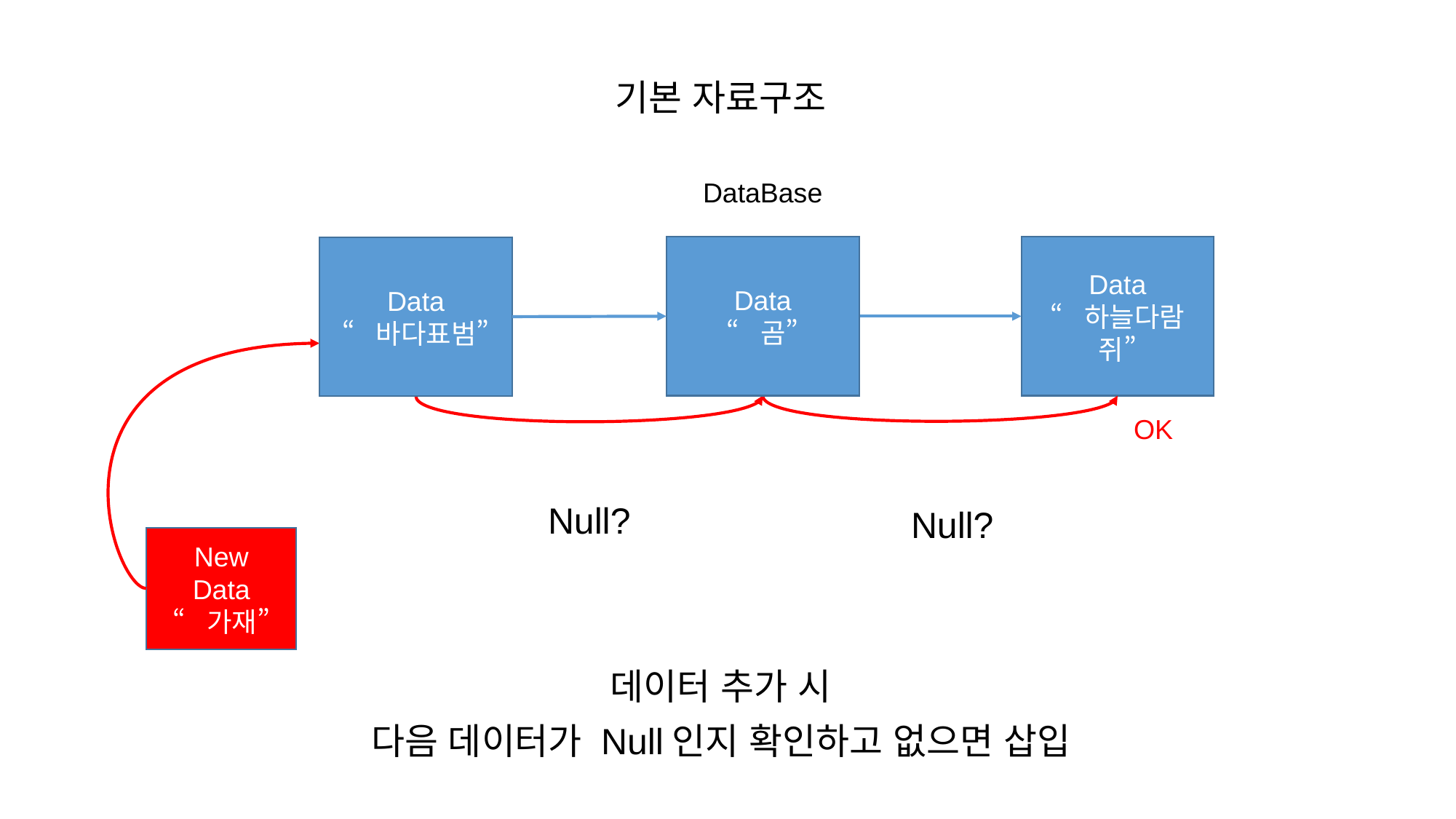

기본 자료구조
DataBase
Data
“곰”
Data
“하늘다람쥐”
Data
“바다표범”
OK
Null?
Null?
New
Data
“가재”
데이터 추가 시
다음 데이터가 Null인지 확인하고 없으면 삽입